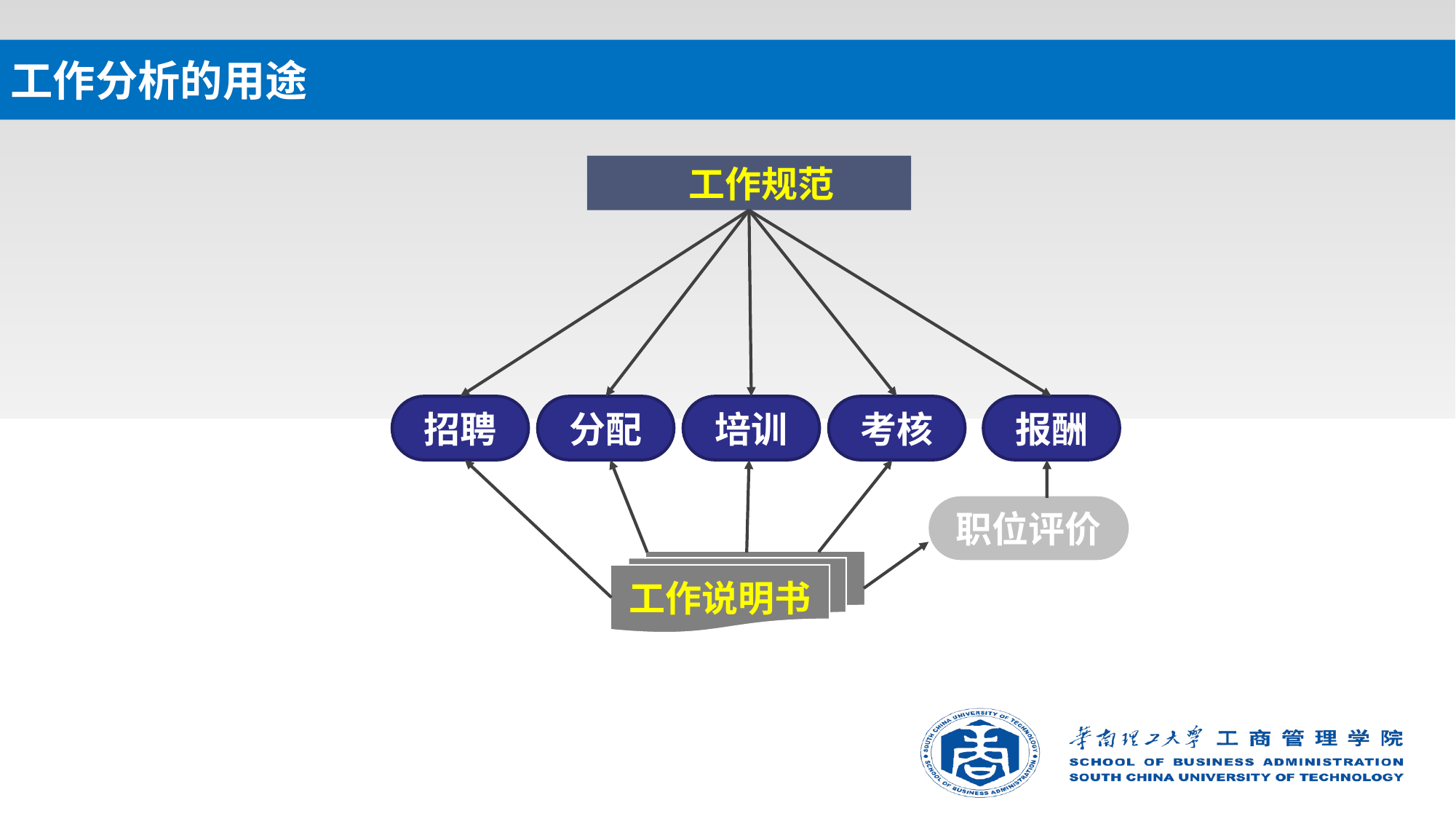

# 工作分析的用途
  工作规范

招聘
分配
培训
考核
报酬

职位评价

工作说明书